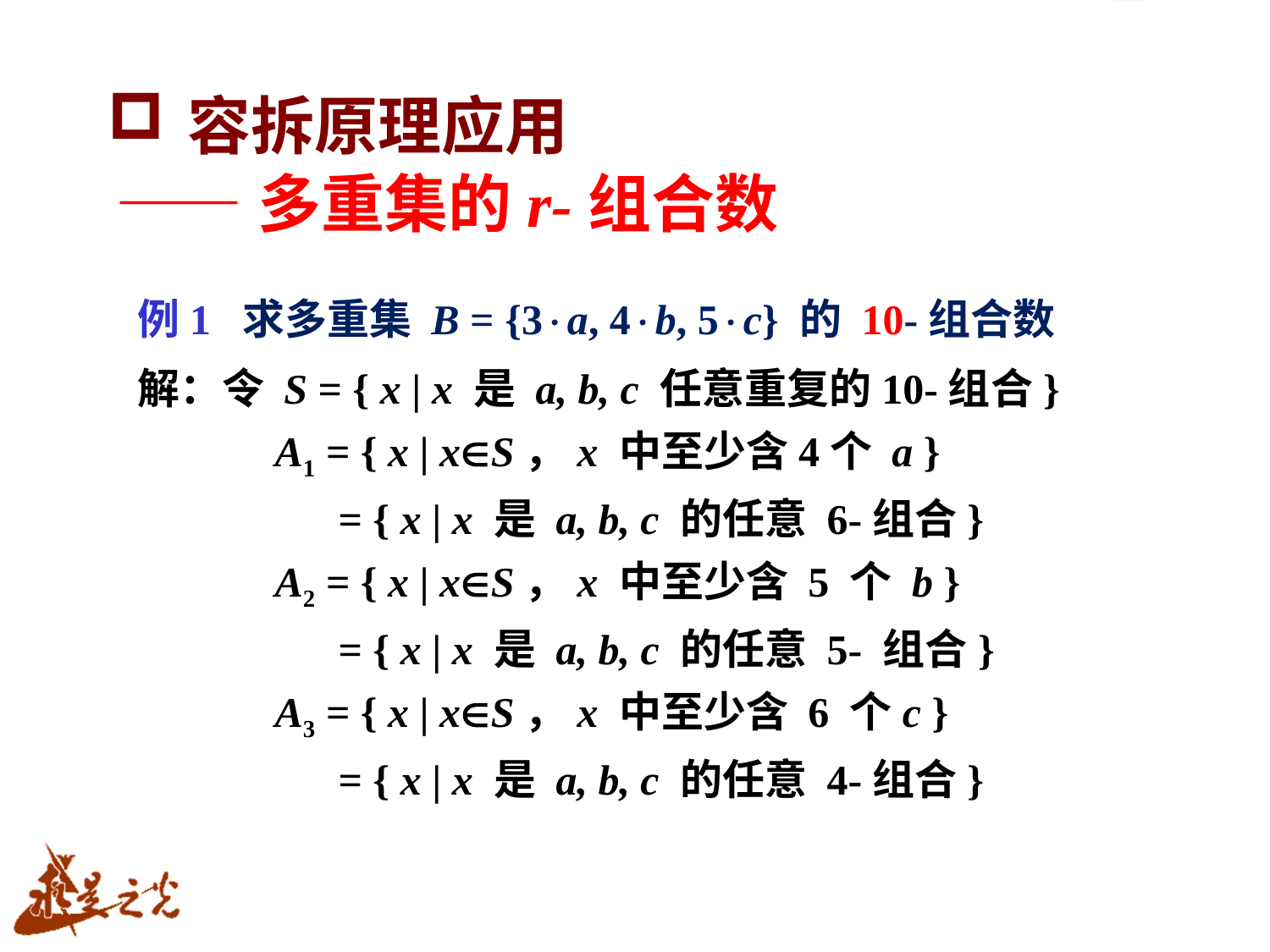

# 容拆原理应用
——多重集的r-组合数
例1  求多重集 B = {3⋅a, 4⋅b, 5⋅c} 的 10-组合数
解：令 S = { x | x 是 a, b, c 任意重复的10-组合}
             A1 = { x | x∈S，x 中至少含4个 a }
                   = { x | x 是 a, b, c 的任意 6-组合}
             A2 = { x | x∈S，x 中至少含 5 个 b }
                   = { x | x 是 a, b, c 的任意 5- 组合}
             A3 = { x | x∈S，x 中至少含 6 个c }
                   = { x | x 是 a, b, c 的任意 4-组合}
6